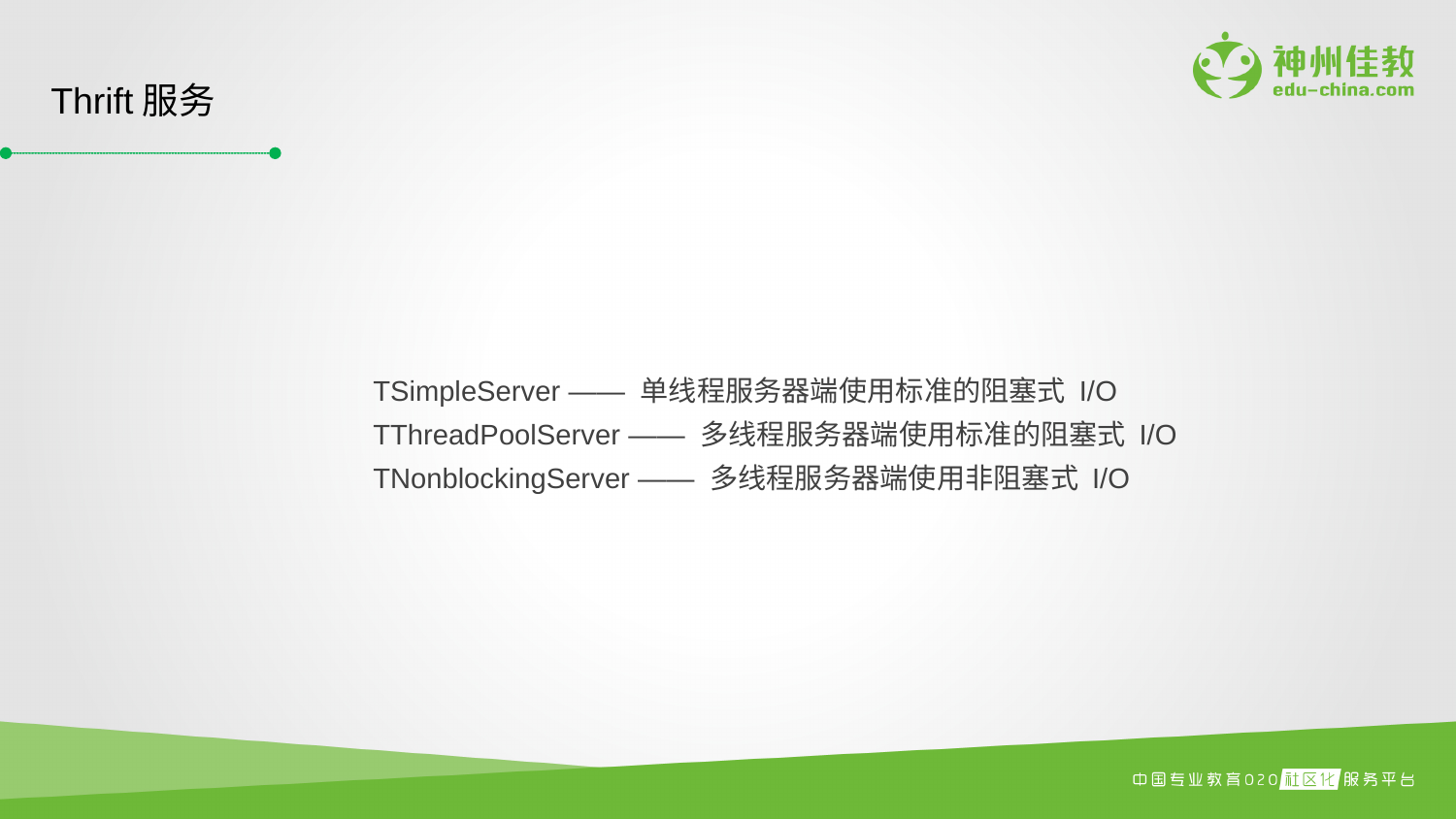

Thrift服务

TSimpleServer —— 单线程服务器端使用标准的阻塞式 I/O
TThreadPoolServer —— 多线程服务器端使用标准的阻塞式 I/O
TNonblockingServer —— 多线程服务器端使用非阻塞式 I/O